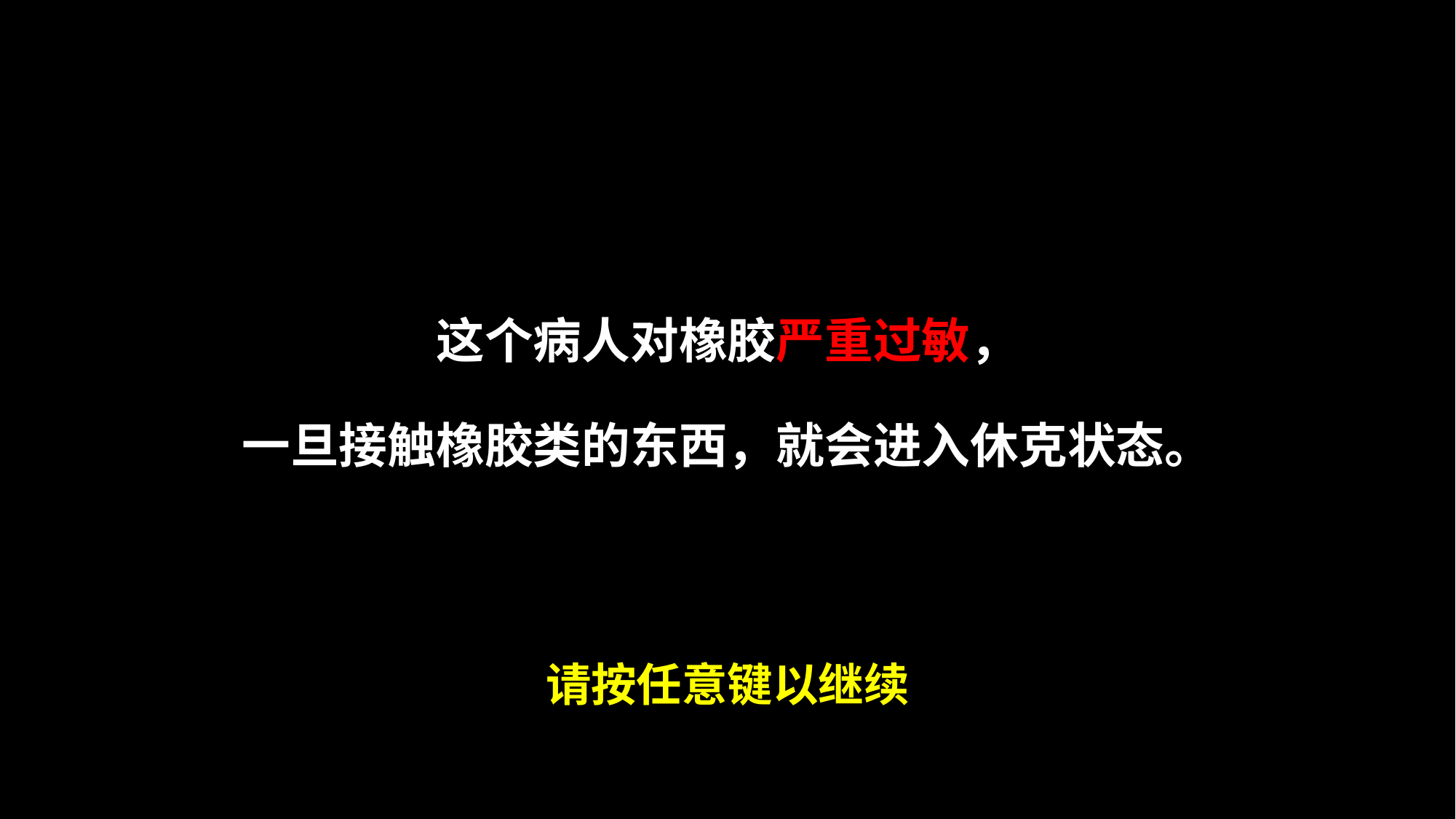

# 这个病人对橡胶严重过敏， 一旦接触橡胶类的东西，就会进入休克状态。
请按任意键以继续